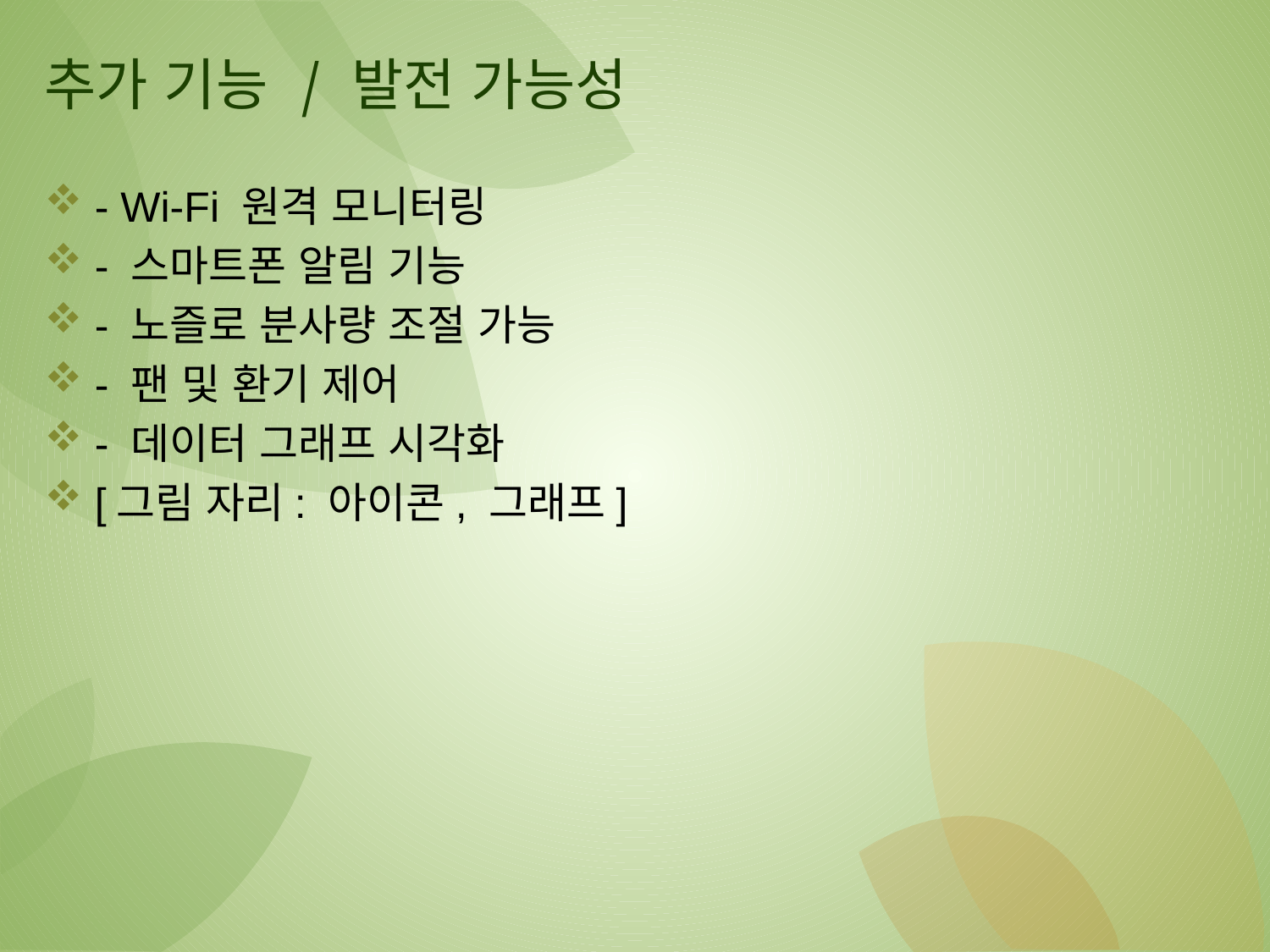

# 추가 기능 / 발전 가능성
- Wi-Fi 원격 모니터링
- 스마트폰 알림 기능
- 노즐로 분사량 조절 가능
- 팬 및 환기 제어
- 데이터 그래프 시각화
[그림 자리: 아이콘, 그래프]